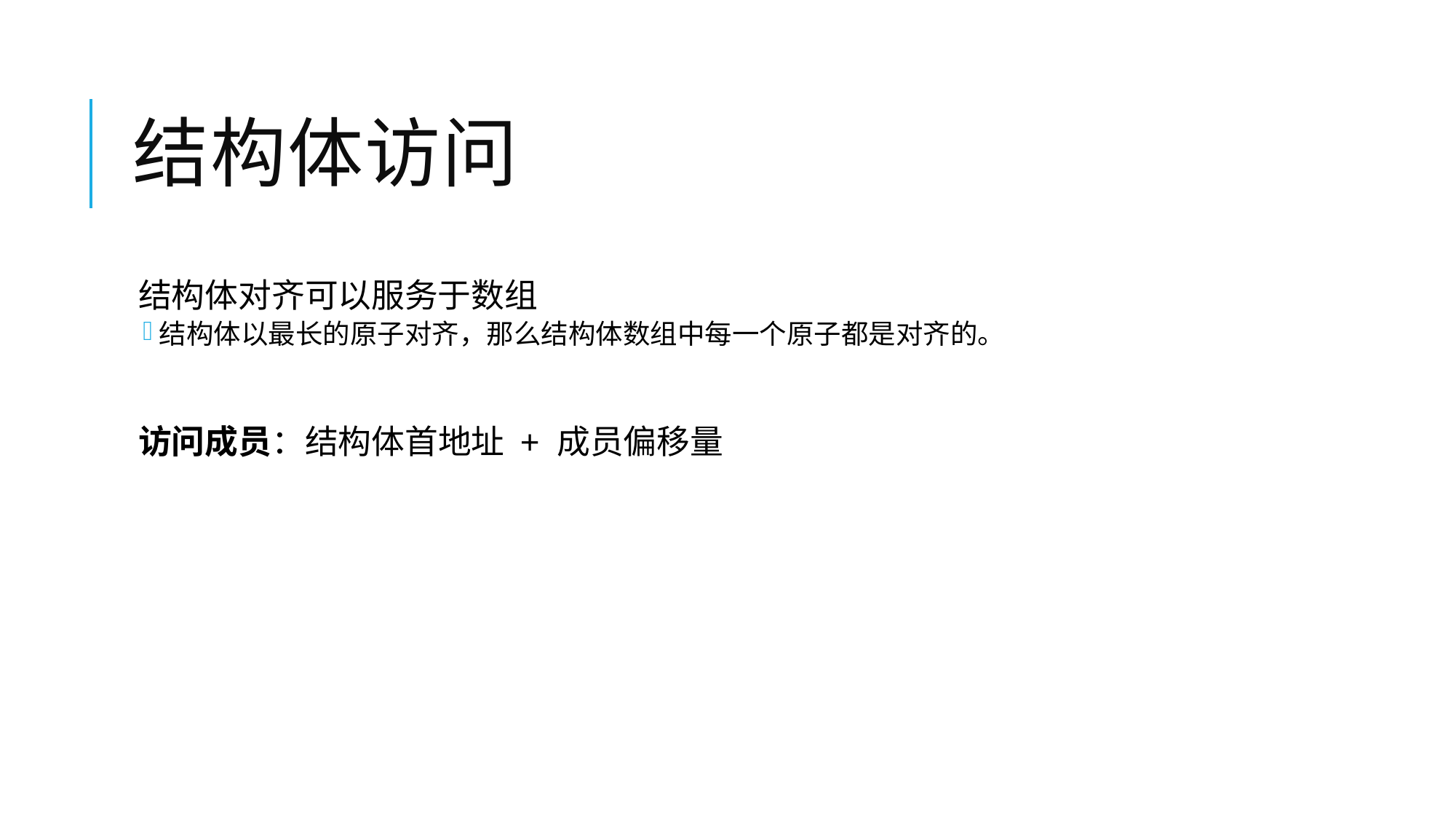

# 结构体访问
结构体对齐可以服务于数组
结构体以最长的原子对齐，那么结构体数组中每一个原子都是对齐的。

访问成员：结构体首地址 + 成员偏移量